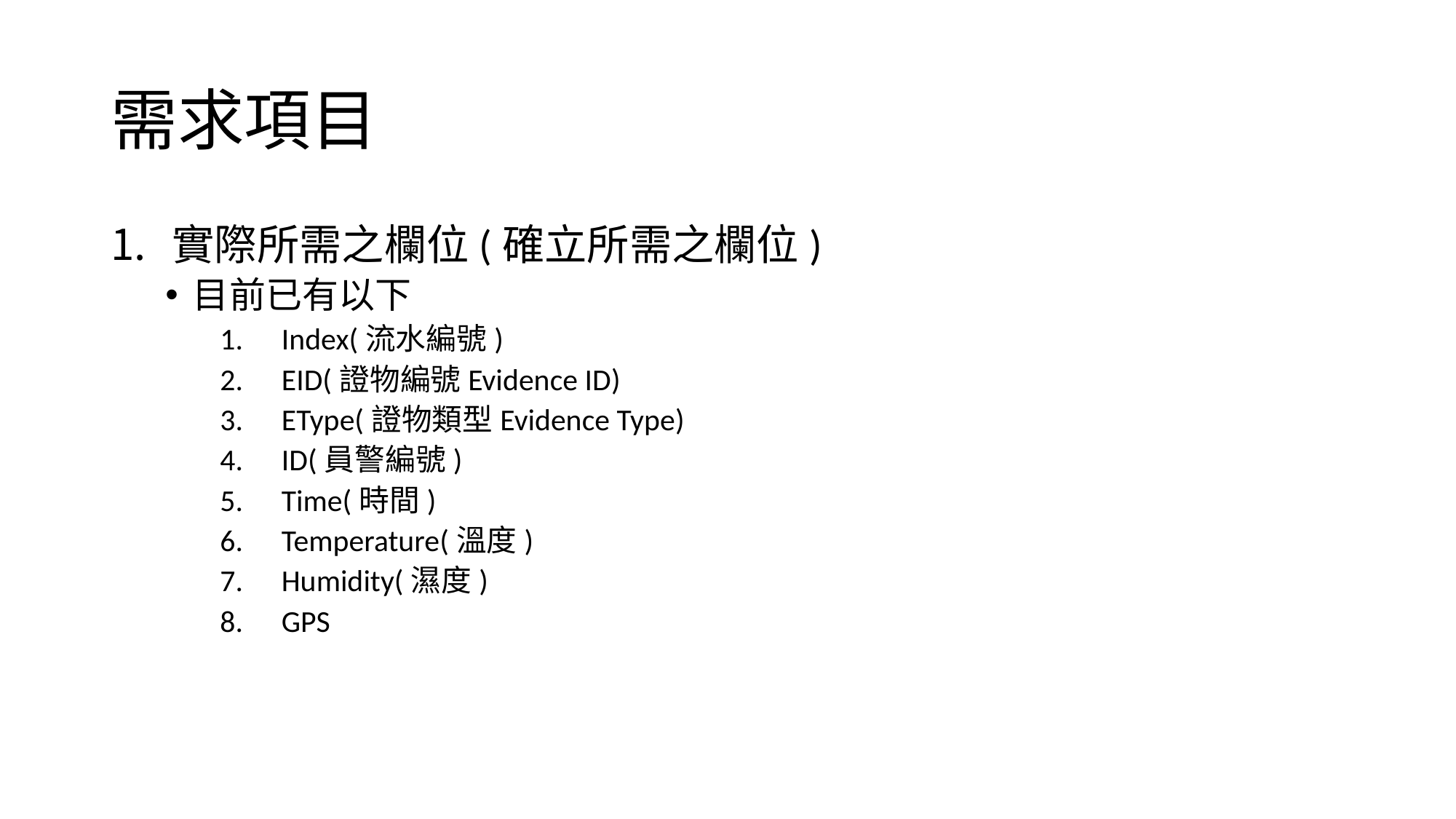

# 需求項目
實際所需之欄位(確立所需之欄位)
目前已有以下
Index(流水編號)
EID(證物編號Evidence ID)
EType(證物類型Evidence Type)
ID(員警編號)
Time(時間)
Temperature(溫度)
Humidity(濕度)
GPS